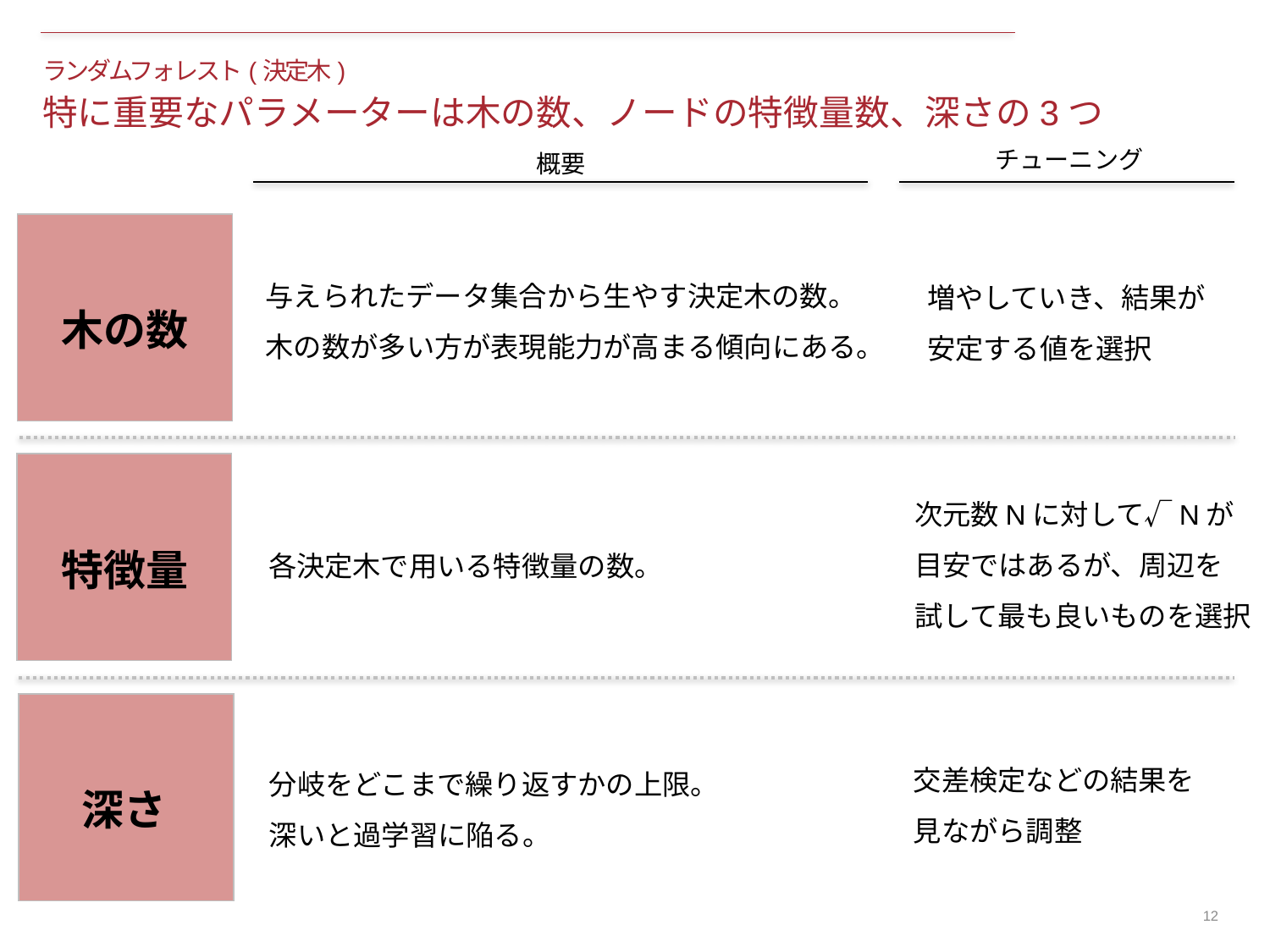

ランダムフォレスト(決定木)
特に重要なパラメーターは木の数、ノードの特徴量数、深さの3つ
チューニング
概要

与えられたデータ集合から生やす決定木の数。
木の数が多い方が表現能力が高まる傾向にある。
増やしていき、結果が
安定する値を選択
木の数

次元数Nに対して√Nが
目安ではあるが、周辺を
試して最も良いものを選択
各決定木で用いる特徴量の数。
特徴量

交差検定などの結果を
見ながら調整
分岐をどこまで繰り返すかの上限。
深いと過学習に陥る。
深さ
12